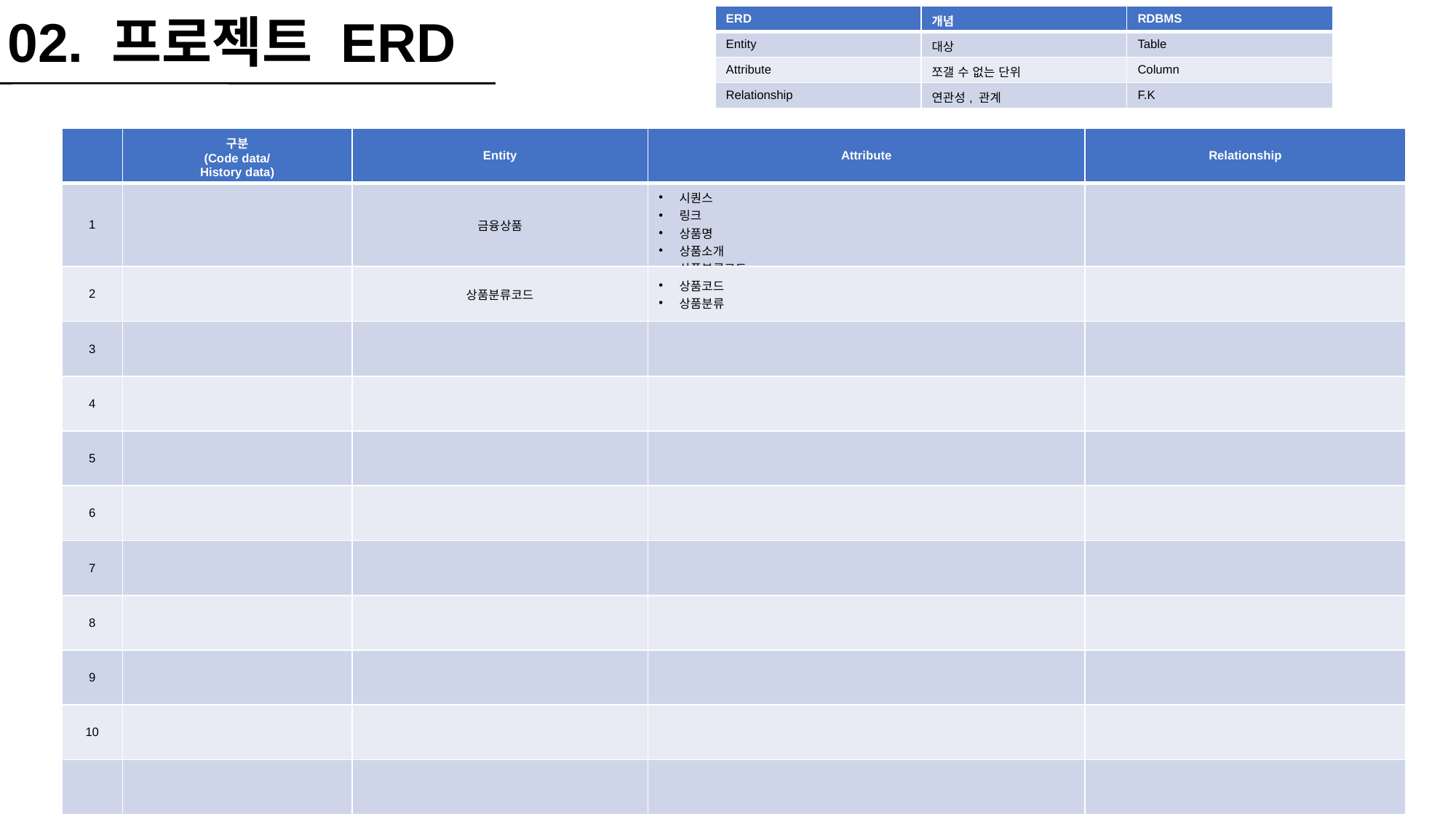

02. 프로젝트 ERD

| ERD | 개념 | RDBMS |
| --- | --- | --- |
| Entity | 대상 | Table |
| Attribute | 쪼갤 수 없는 단위 | Column |
| Relationship | 연관성, 관계 | F.K |
|  | 구분 (Code data/ History data) | Entity | Attribute | Relationship |
| --- | --- | --- | --- | --- |
| 1 |  | 금융상품 | 시퀀스 링크 상품명 상품소개 상품분류코드 |  |
| 2 |  | 상품분류코드 | 상품코드 상품분류 |  |
| 3 |  |  |  |  |
| 4 |  |  |  |  |
| 5 |  |  |  |  |
| 6 |  |  |  |  |
| 7 |  |  |  |  |
| 8 |  |  |  |  |
| 9 |  |  |  |  |
| 10 |  |  |  |  |
|  |  |  |  |  |
□ Entity 리스트
□ Attribute 리스트
□ Relationship 리스트